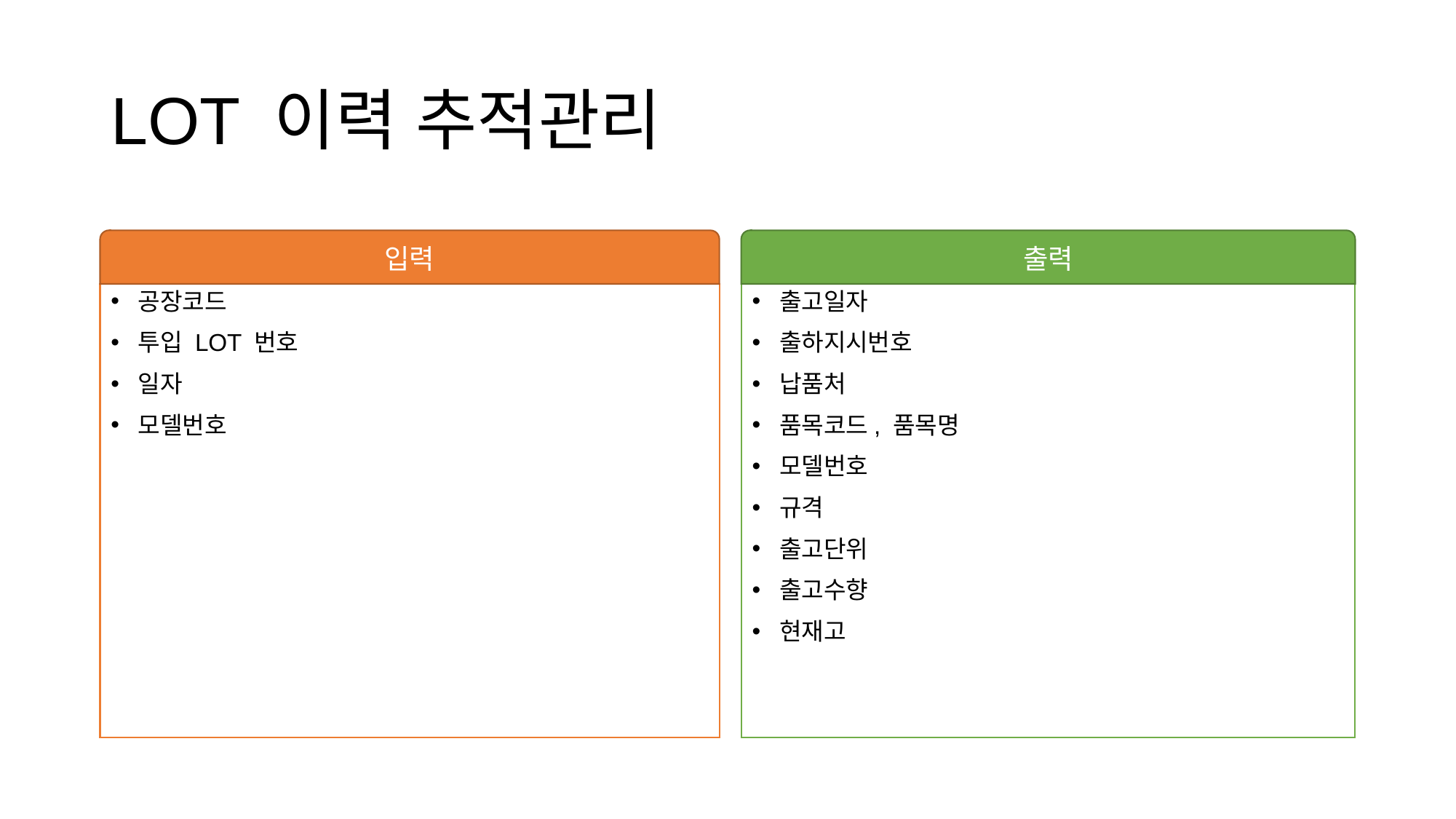

# LOT 이력 추적관리
입력
출력
공장코드
투입 LOT 번호
일자
모델번호
출고일자
출하지시번호
납품처
품목코드, 품목명
모델번호
규격
출고단위
출고수향
현재고